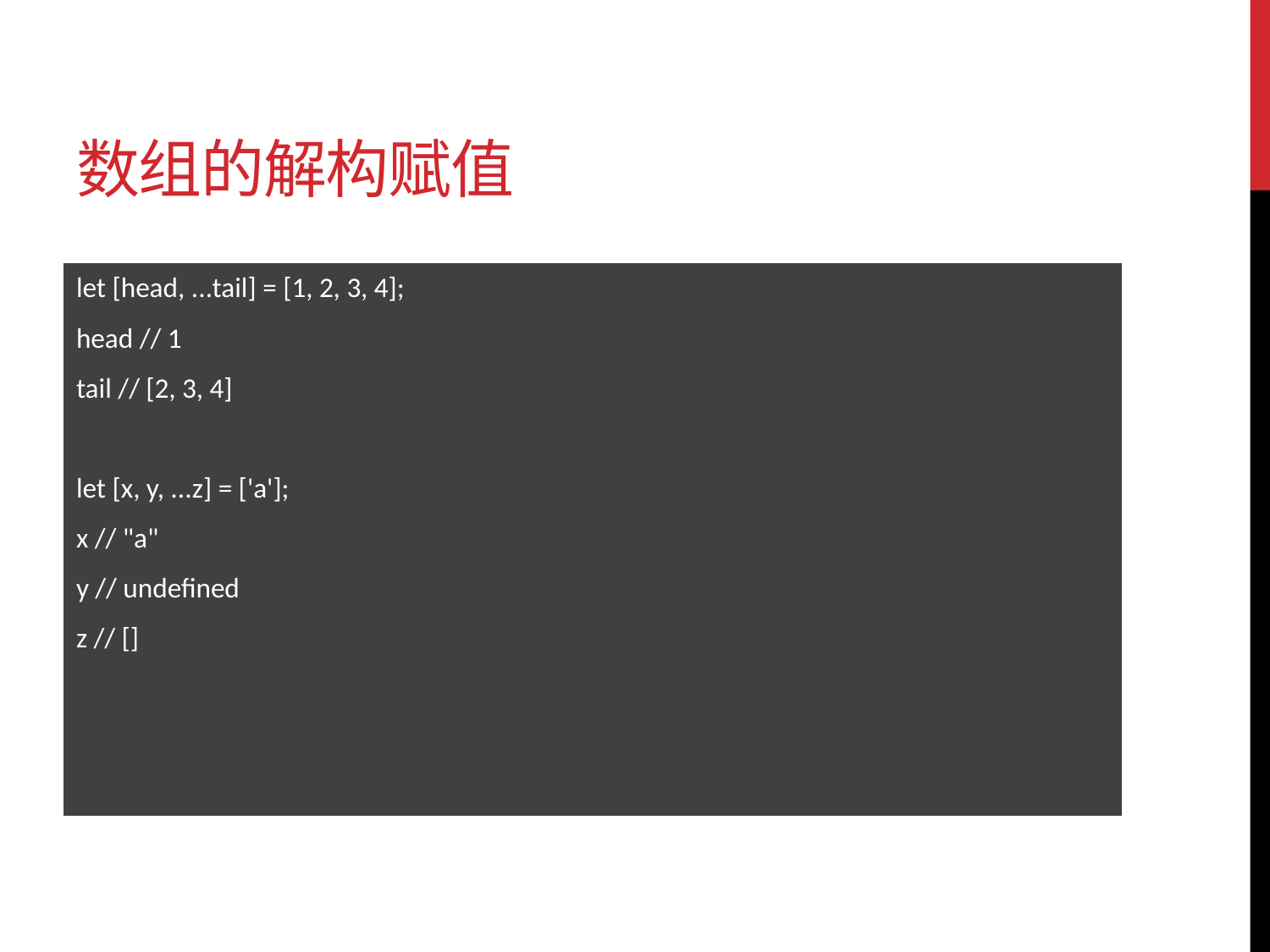

# 数组的解构赋值
let [head, ...tail] = [1, 2, 3, 4];
head // 1
tail // [2, 3, 4]

let [x, y, ...z] = ['a'];
x // "a"
y // undefined
z // []